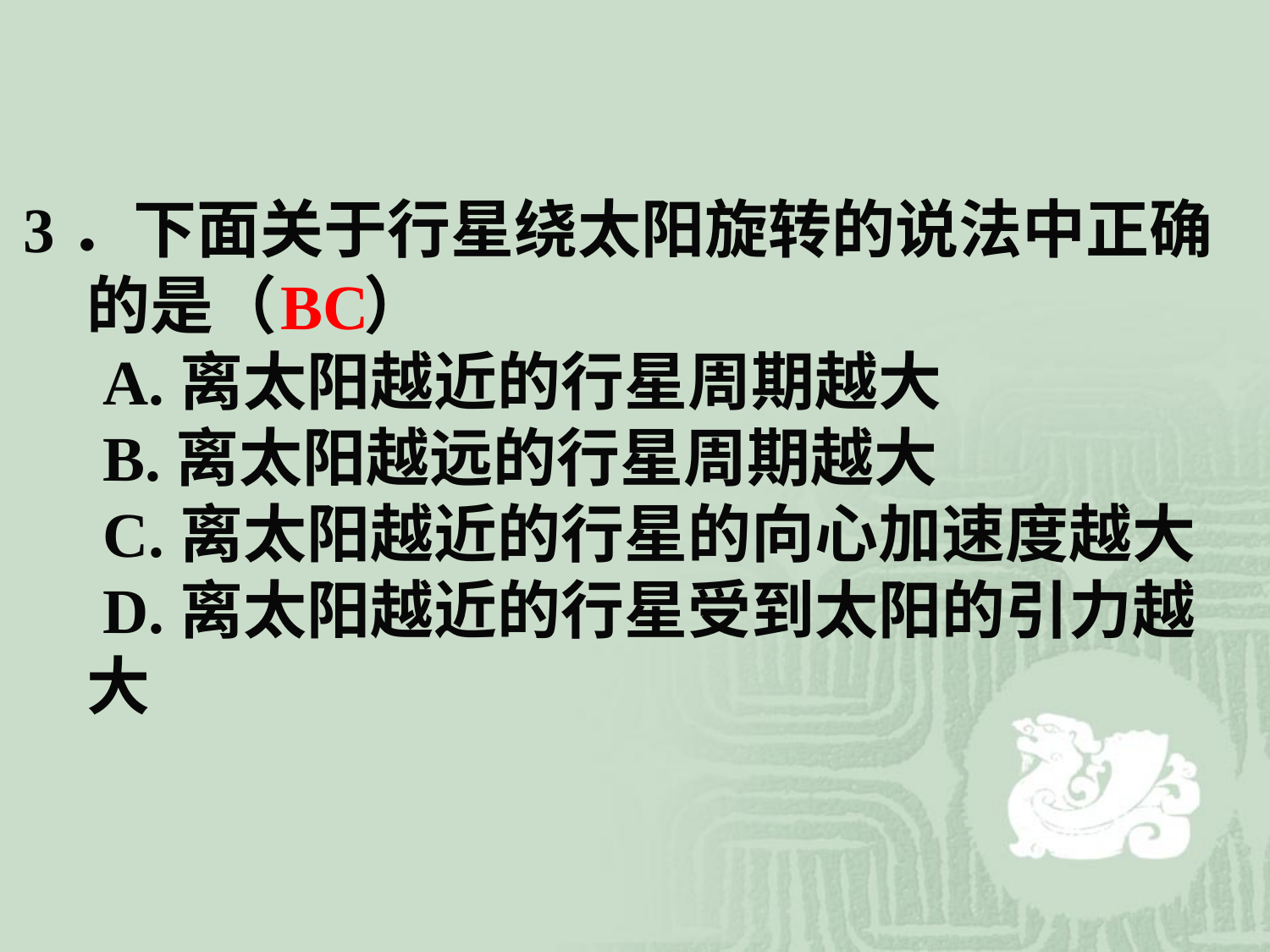

3．下面关于行星绕太阳旋转的说法中正确的是（      ）
     A.离太阳越近的行星周期越大
     B.离太阳越远的行星周期越大
     C.离太阳越近的行星的向心加速度越大
     D.离太阳越近的行星受到太阳的引力越大
 BC